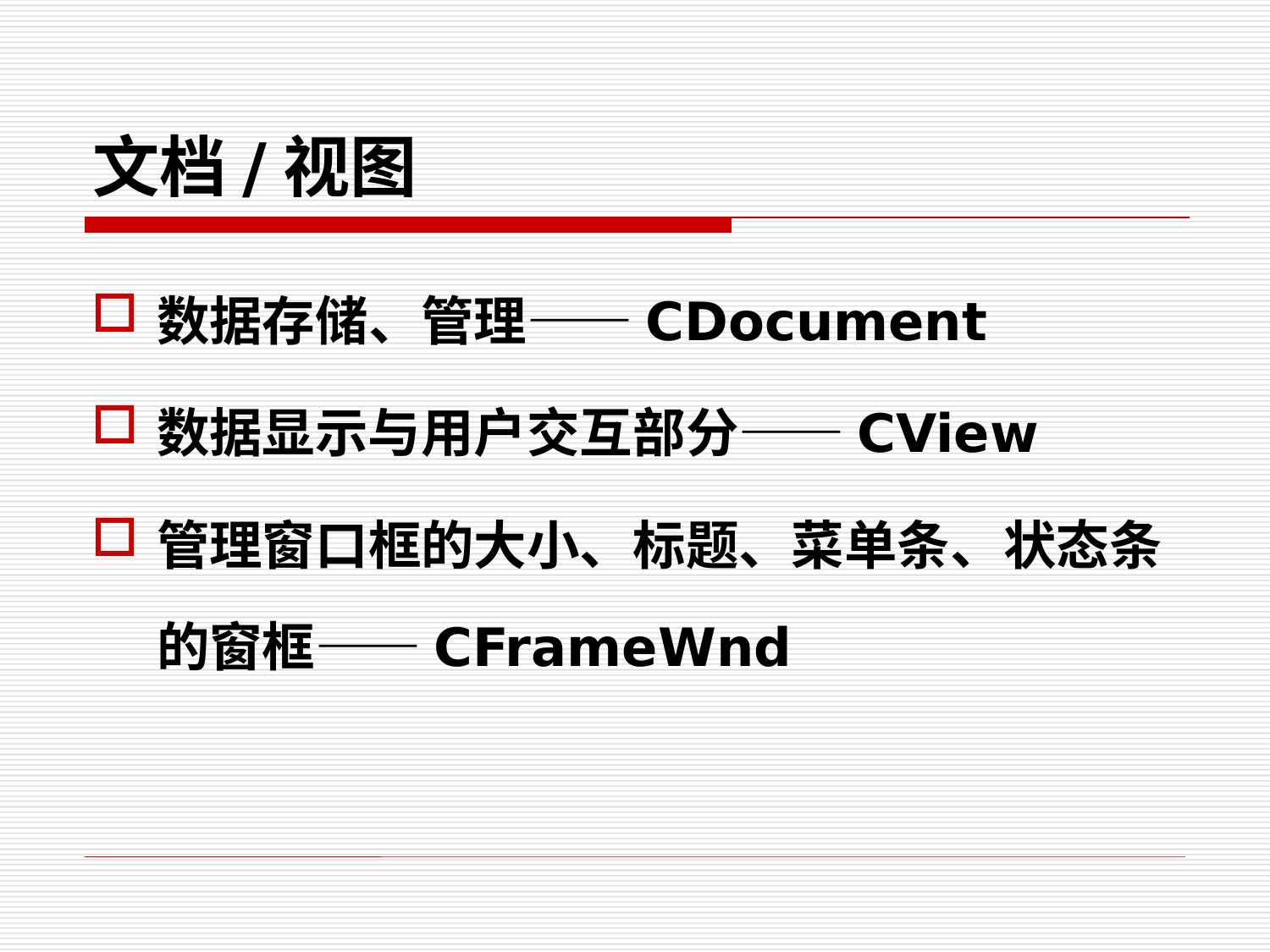

# 文档/视图
数据存储、管理——CDocument
数据显示与用户交互部分——CView
管理窗口框的大小、标题、菜单条、状态条的窗框——CFrameWnd